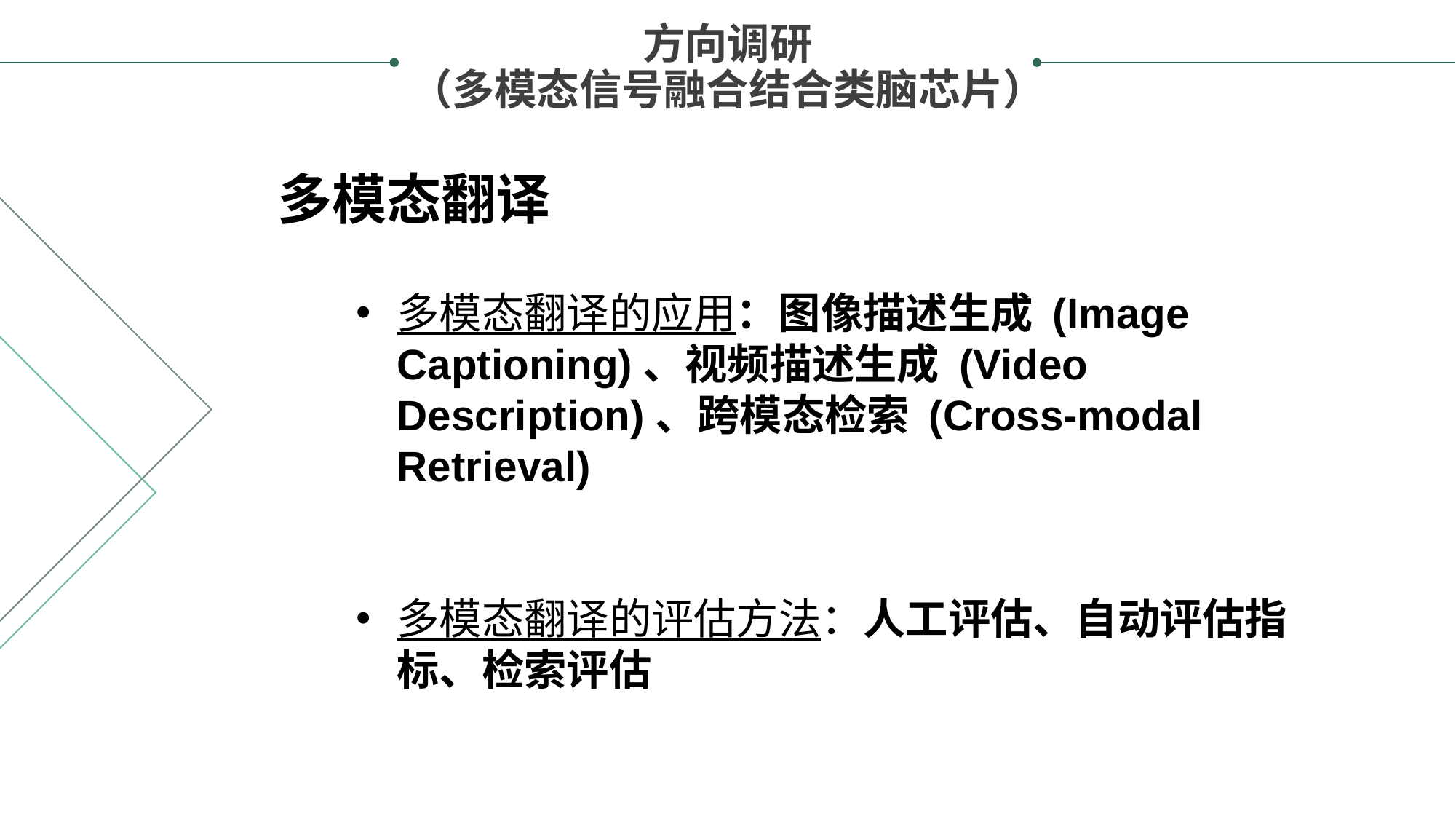

方向调研
（多模态信号融合结合类脑芯片）
多模态翻译

多模态翻译的应用：图像描述生成 (Image Captioning)、视频描述生成 (Video Description)、跨模态检索 (Cross-modal Retrieval)

多模态翻译的评估方法：人工评估、自动评估指标、检索评估